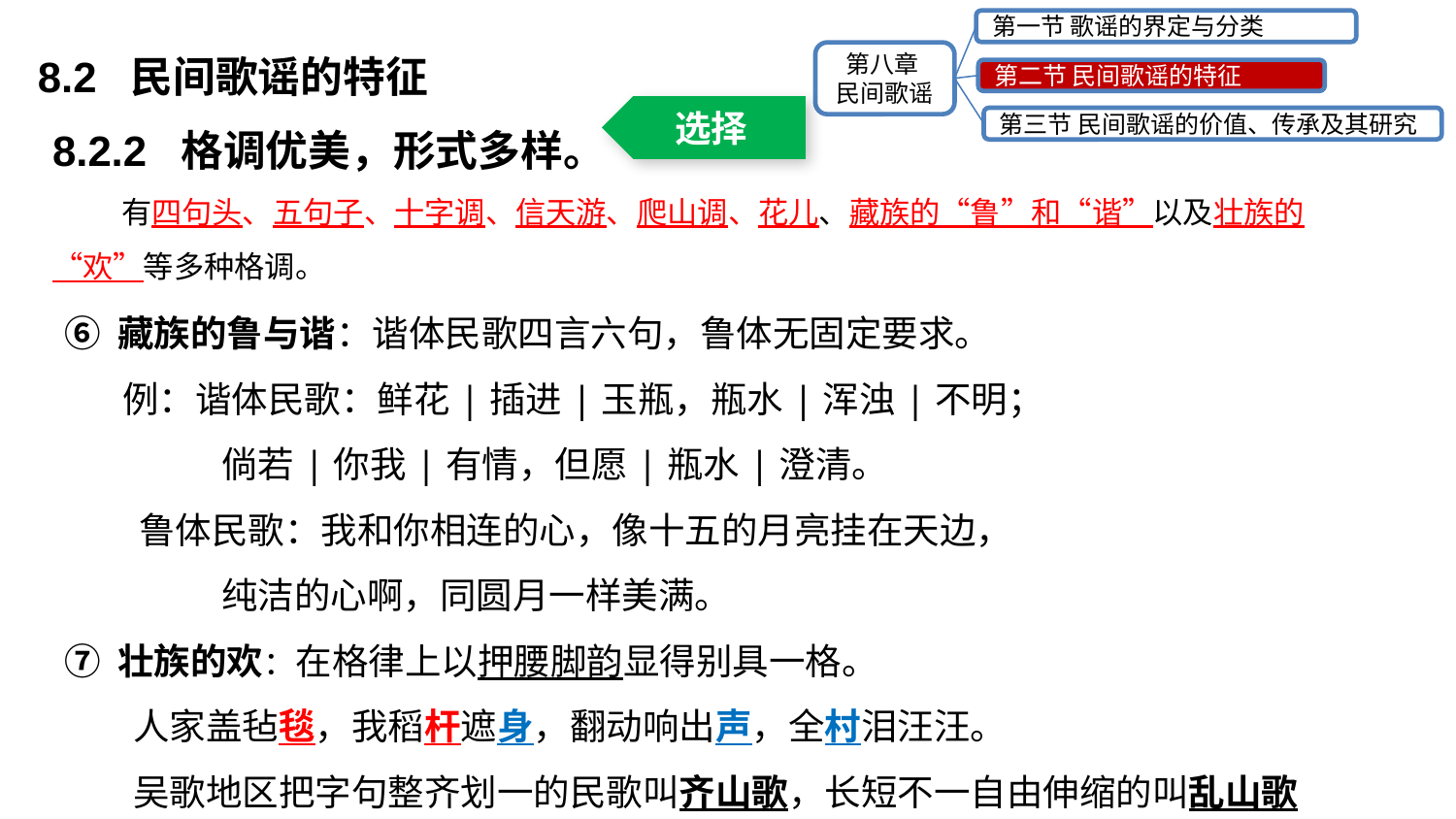

第一节 歌谣的界定与分类
第八章
民间歌谣
第二节 民间歌谣的特征
第三节 民间歌谣的价值、传承及其研究
8.2  民间歌谣的特征
8.2.2  格调优美，形式多样。
有四句头、五句子、十字调、信天游、爬山调、花儿、藏族的“鲁”和“谐”以及壮族的“欢”等多种格调。
选择
⑥ 藏族的鲁与谐：谐体民歌四言六句，鲁体无固定要求。
      例：谐体民歌：鲜花|插进|玉瓶，瓶水|浑浊|不明；
                  倘若|你我|有情，但愿|瓶水|澄清。
        鲁体民歌：我和你相连的心，像十五的月亮挂在天边，
                  纯洁的心啊，同圆月一样美满。
⑦ 壮族的欢：在格律上以押腰脚韵显得别具一格。
人家盖毡毯，我稻杆遮身，翻动响出声，全村泪汪汪。
吴歌地区把字句整齐划一的民歌叫齐山歌，长短不一自由伸缩的叫乱山歌